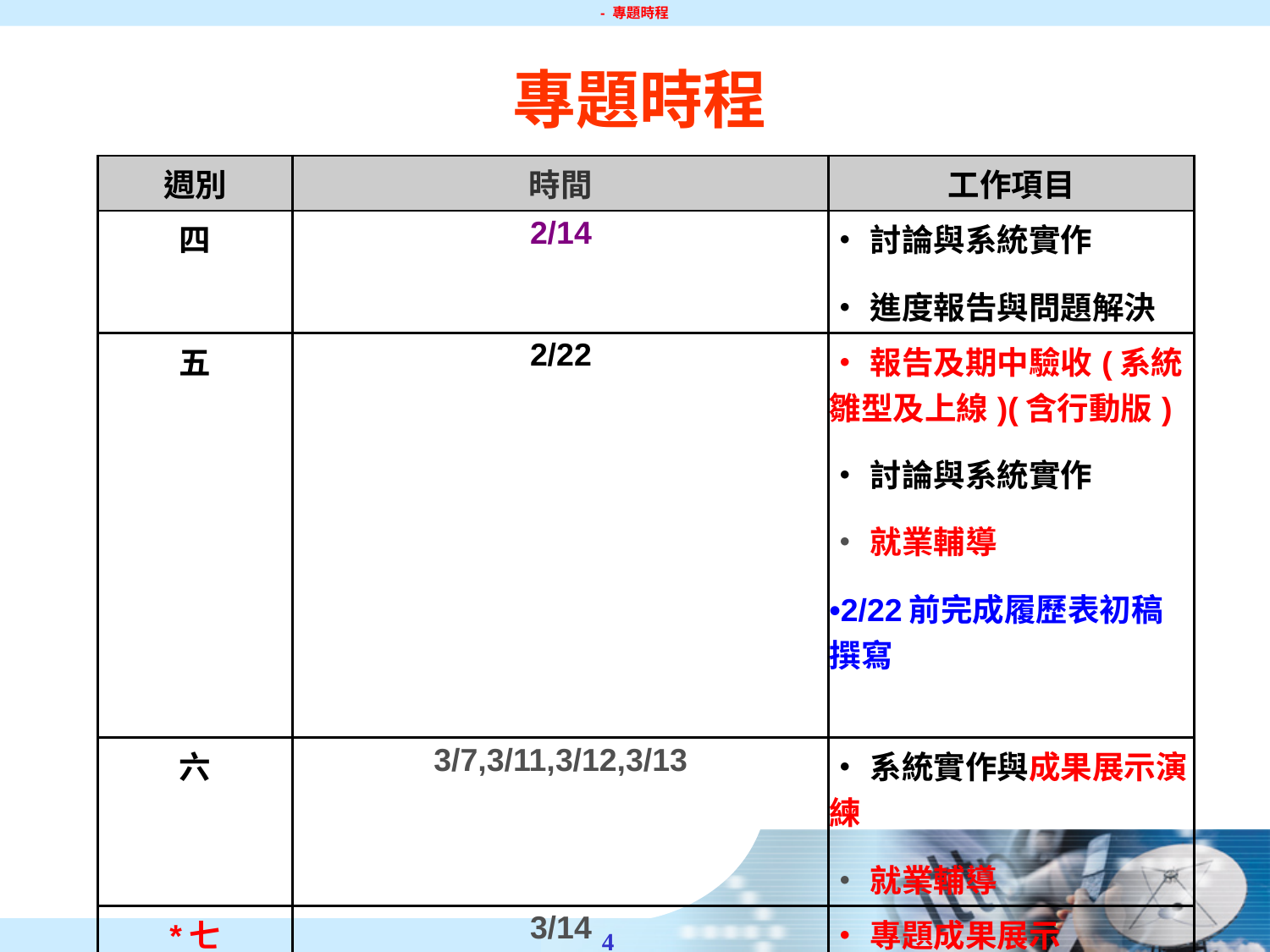

- 專題時程

# 專題時程
| 週別 | 時間 | 工作項目 |
| --- | --- | --- |
| 四 | 2/14 | •討論與系統實作 •進度報告與問題解決 |
| 五 | 2/22 | •報告及期中驗收(系統雛型及上線)(含行動版) •討論與系統實作 •就業輔導 •2/22前完成履歷表初稿撰寫 |
| 六 | 3/7,3/11,3/12,3/13 | •系統實作與成果展示演練 •就業輔導 |
| \*七 | 3/14 | •專題成果展示 |
4